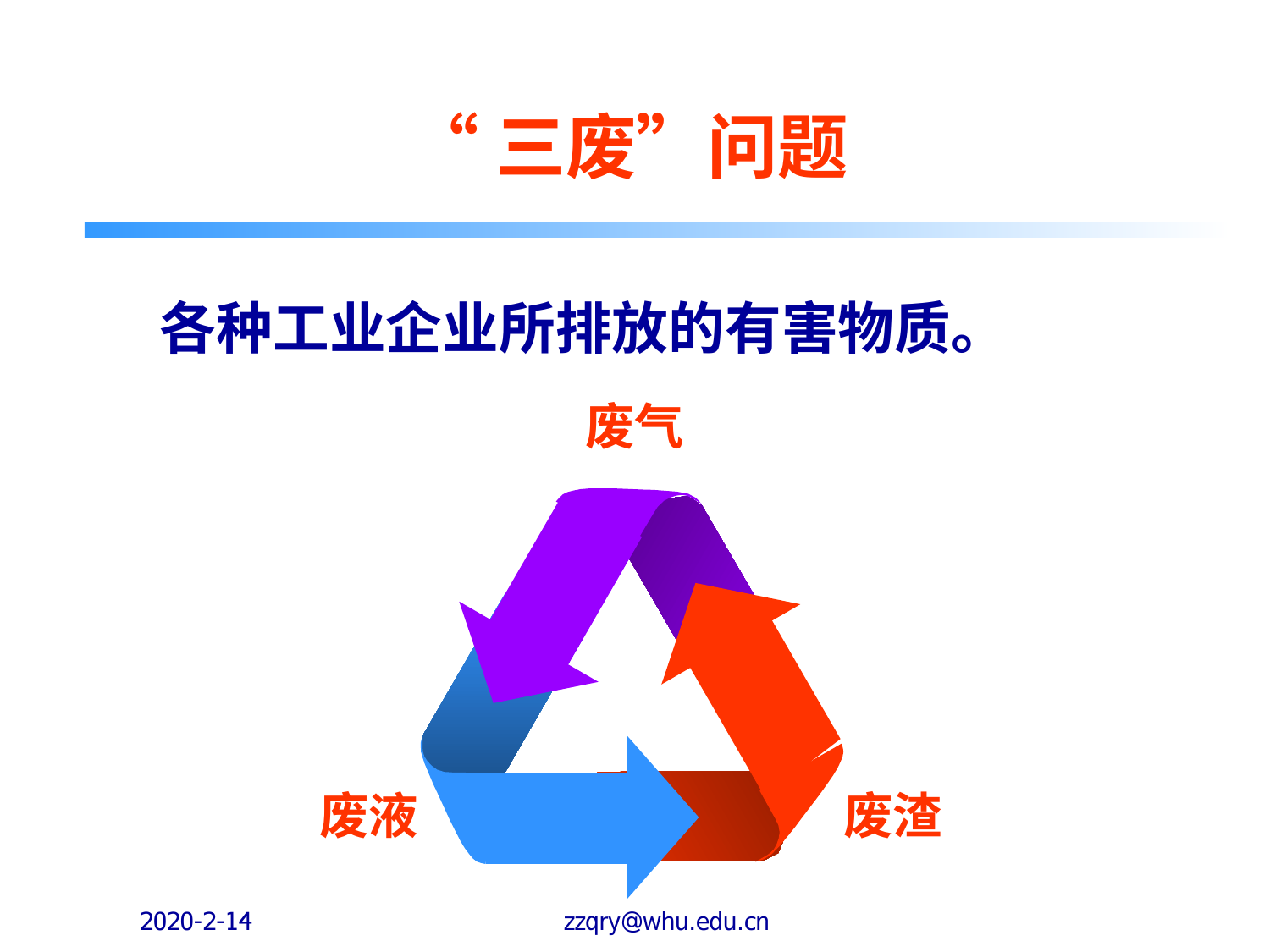

# “三废”问题
   各种工业企业所排放的有害物质。
废气

废液
废渣
2020-2-14
zzqry@whu.edu.cn